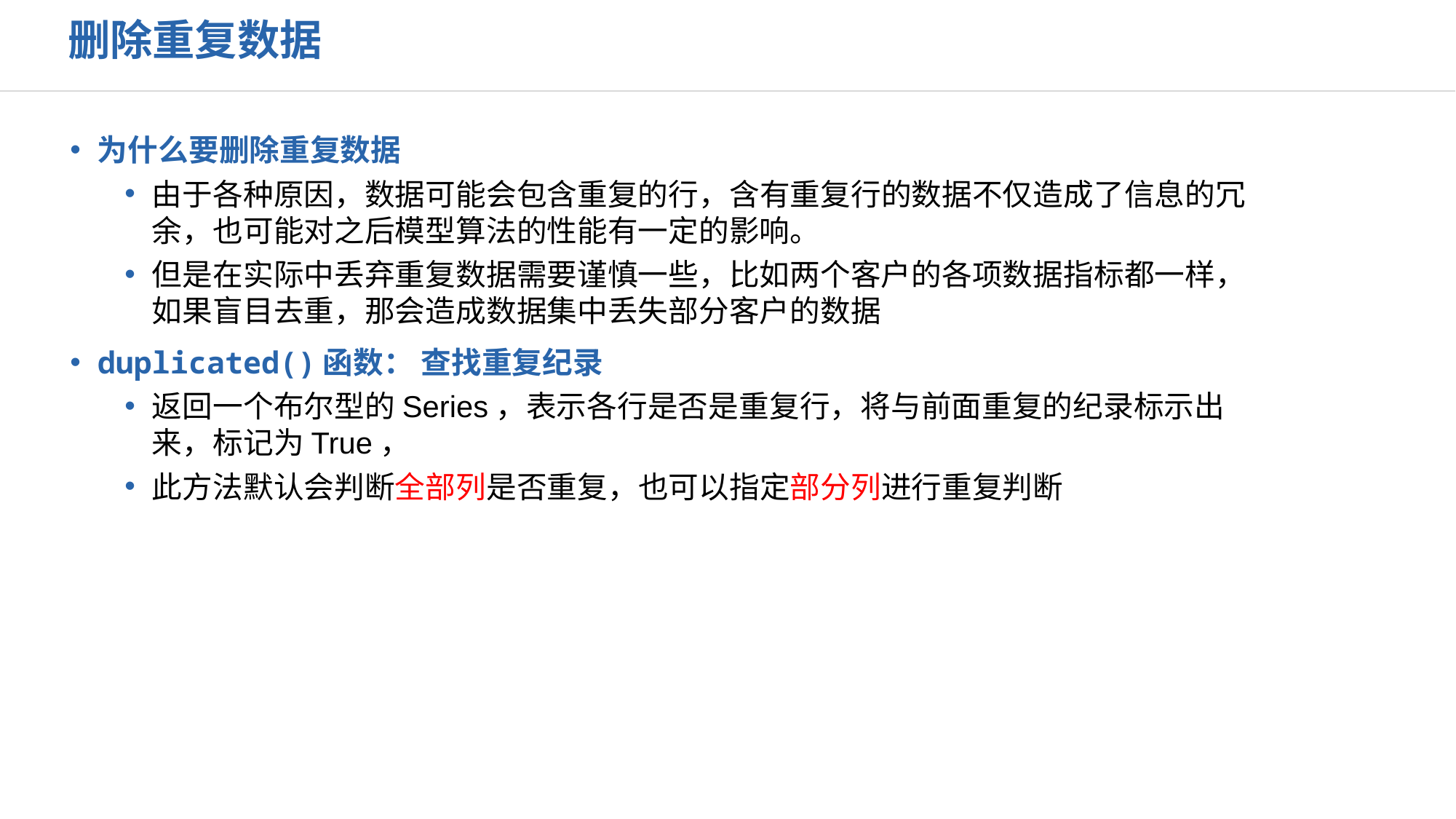

删除重复数据
为什么要删除重复数据
由于各种原因，数据可能会包含重复的行，含有重复行的数据不仅造成了信息的冗余，也可能对之后模型算法的性能有一定的影响。
但是在实际中丢弃重复数据需要谨慎一些，比如两个客户的各项数据指标都一样，如果盲目去重，那会造成数据集中丢失部分客户的数据
duplicated()函数： 查找重复纪录
返回一个布尔型的Series，表示各行是否是重复行，将与前面重复的纪录标示出来，标记为True，
此方法默认会判断全部列是否重复，也可以指定部分列进行重复判断